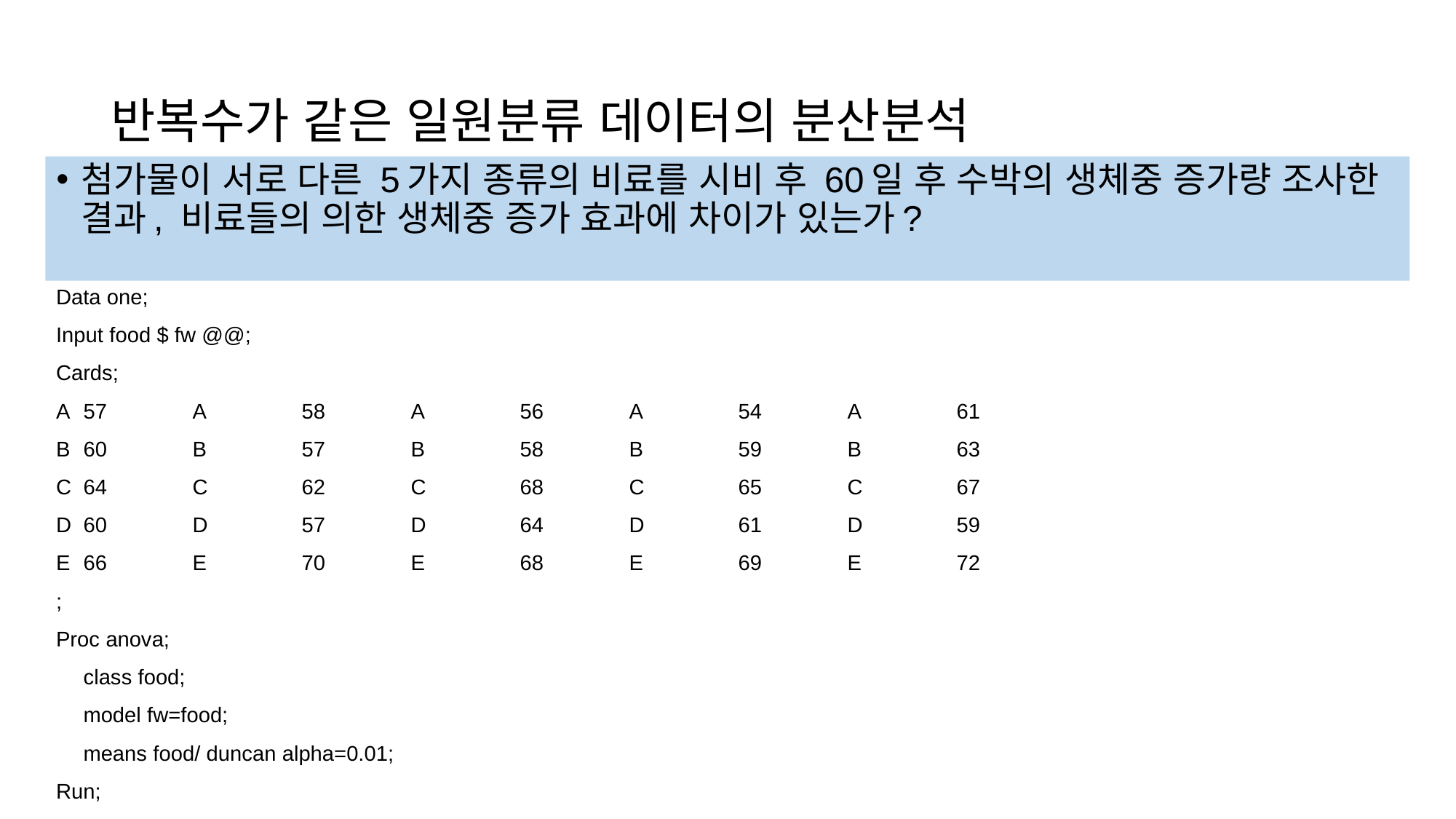

# 반복수가 같은 일원분류 데이터의 분산분석
첨가물이 서로 다른 5가지 종류의 비료를 시비 후 60일 후 수박의 생체중 증가량 조사한
결과, 비료들의 의한 생체중 증가 효과에 차이가 있는가?

Data one;
Input food $ fw @@;
Cards;
A	57	A	58	A	56	A	54	A	61
B	60	B	57	B	58	B	59	B	63
C	64	C	62	C	68	C	65	C	67
D	60	D	57	D	64	D	61	D	59
E	66	E	70	E	68	E	69	E	72
;
Proc anova;
	class food;
	model fw=food;
	means food/ duncan alpha=0.01;
Run;